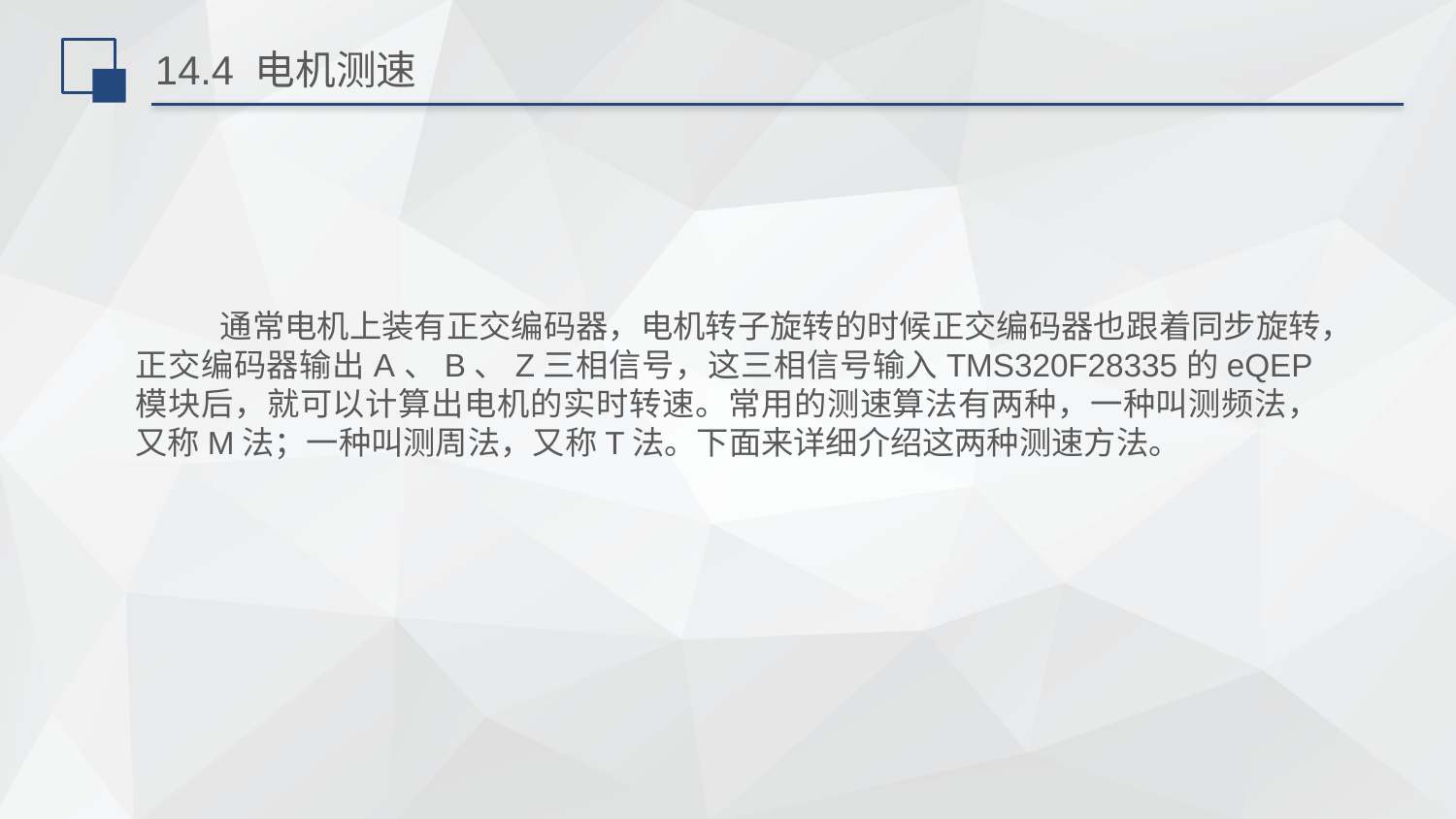

# 14.4 电机测速
通常电机上装有正交编码器，电机转子旋转的时候正交编码器也跟着同步旋转，正交编码器输出A、B、Z三相信号，这三相信号输入TMS320F28335的eQEP模块后，就可以计算出电机的实时转速。常用的测速算法有两种，一种叫测频法，又称M法；一种叫测周法，又称T法。下面来详细介绍这两种测速方法。